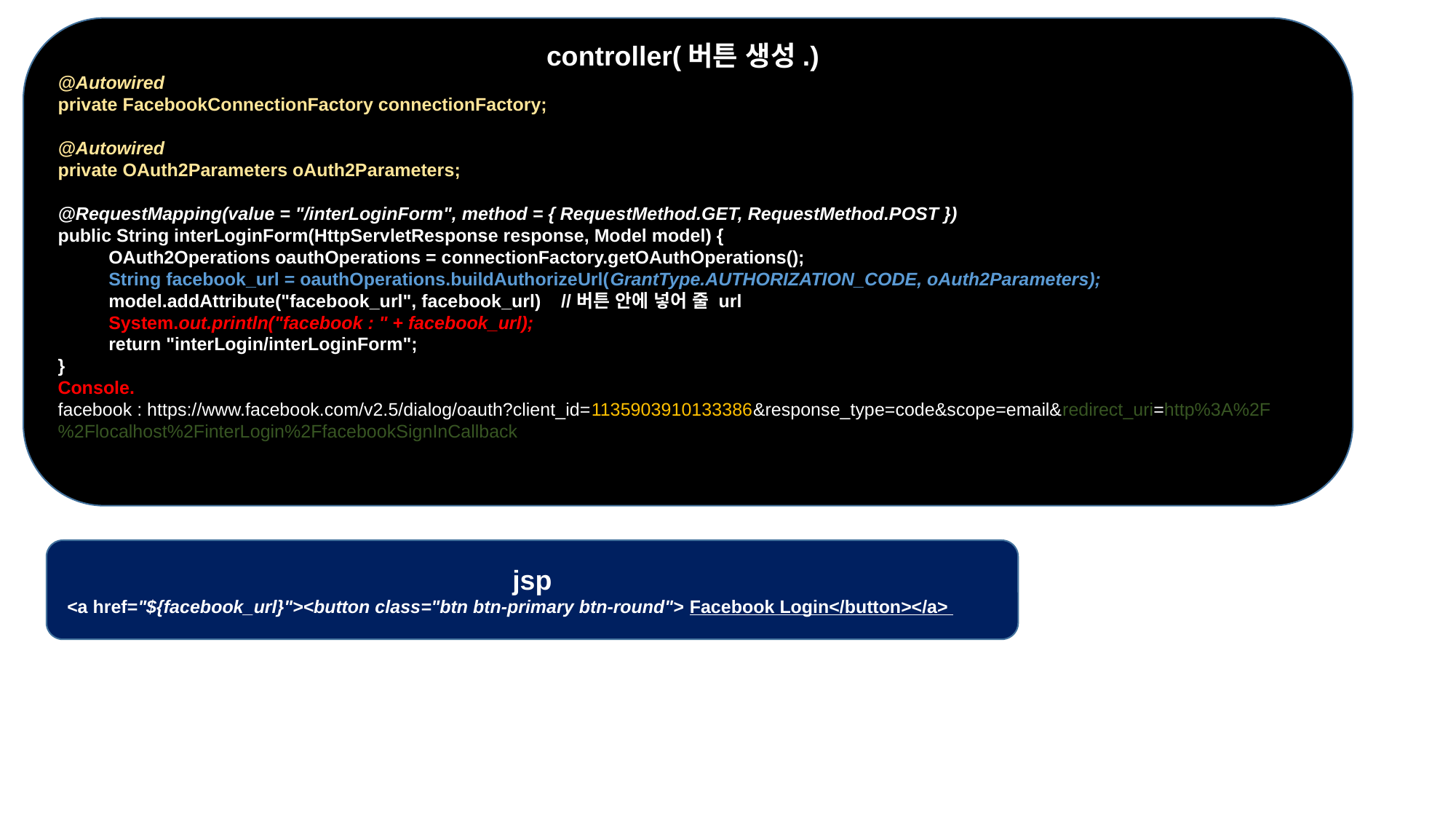

controller(버튼 생성.)
@Autowired
private FacebookConnectionFactory connectionFactory;

@Autowired
private OAuth2Parameters oAuth2Parameters;

@RequestMapping(value = "/interLoginForm", method = { RequestMethod.GET, RequestMethod.POST })
public String interLoginForm(HttpServletResponse response, Model model) {
          OAuth2Operations oauthOperations = connectionFactory.getOAuthOperations();
          String facebook_url = oauthOperations.buildAuthorizeUrl(GrantType.AUTHORIZATION_CODE, oAuth2Parameters);
          model.addAttribute("facebook_url", facebook_url)    //버튼 안에 넣어 줄 url
          System.out.println("facebook : " + facebook_url);
          return "interLogin/interLoginForm";
}
Console.
facebook : https://www.facebook.com/v2.5/dialog/oauth?client_id=1135903910133386&response_type=code&scope=email&redirect_uri=http%3A%2F%2Flocalhost%2FinterLogin%2FfacebookSignInCallback

jsp
 <a href="${facebook_url}"><button class="btn btn-primary btn-round"> Facebook Login</button></a>